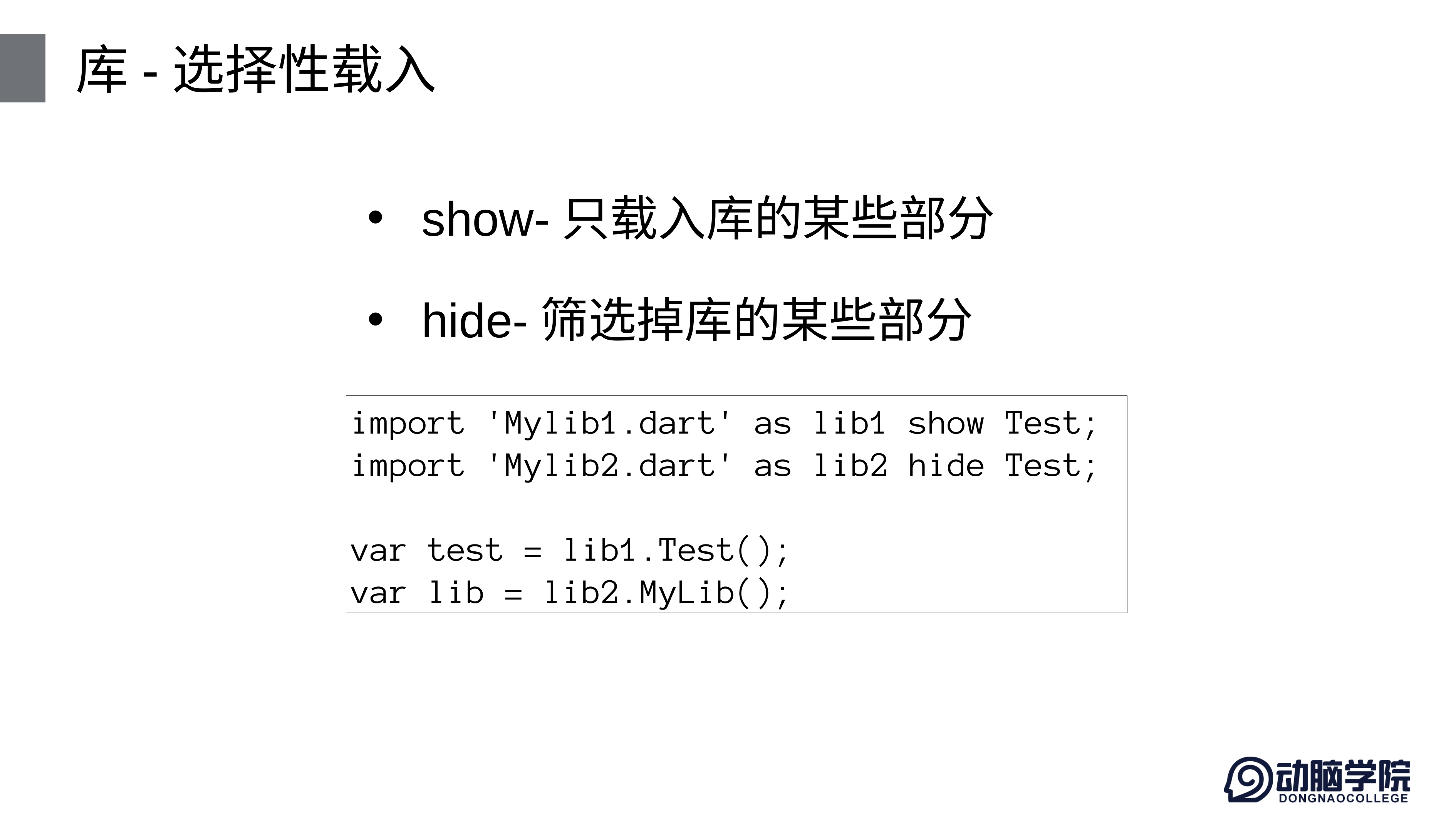

# 库-选择性载入
show-只载入库的某些部分
hide-筛选掉库的某些部分
import 'Mylib1.dart' as lib1 show Test;
import 'Mylib2.dart' as lib2 hide Test;

var test = lib1.Test();
var lib = lib2.MyLib();